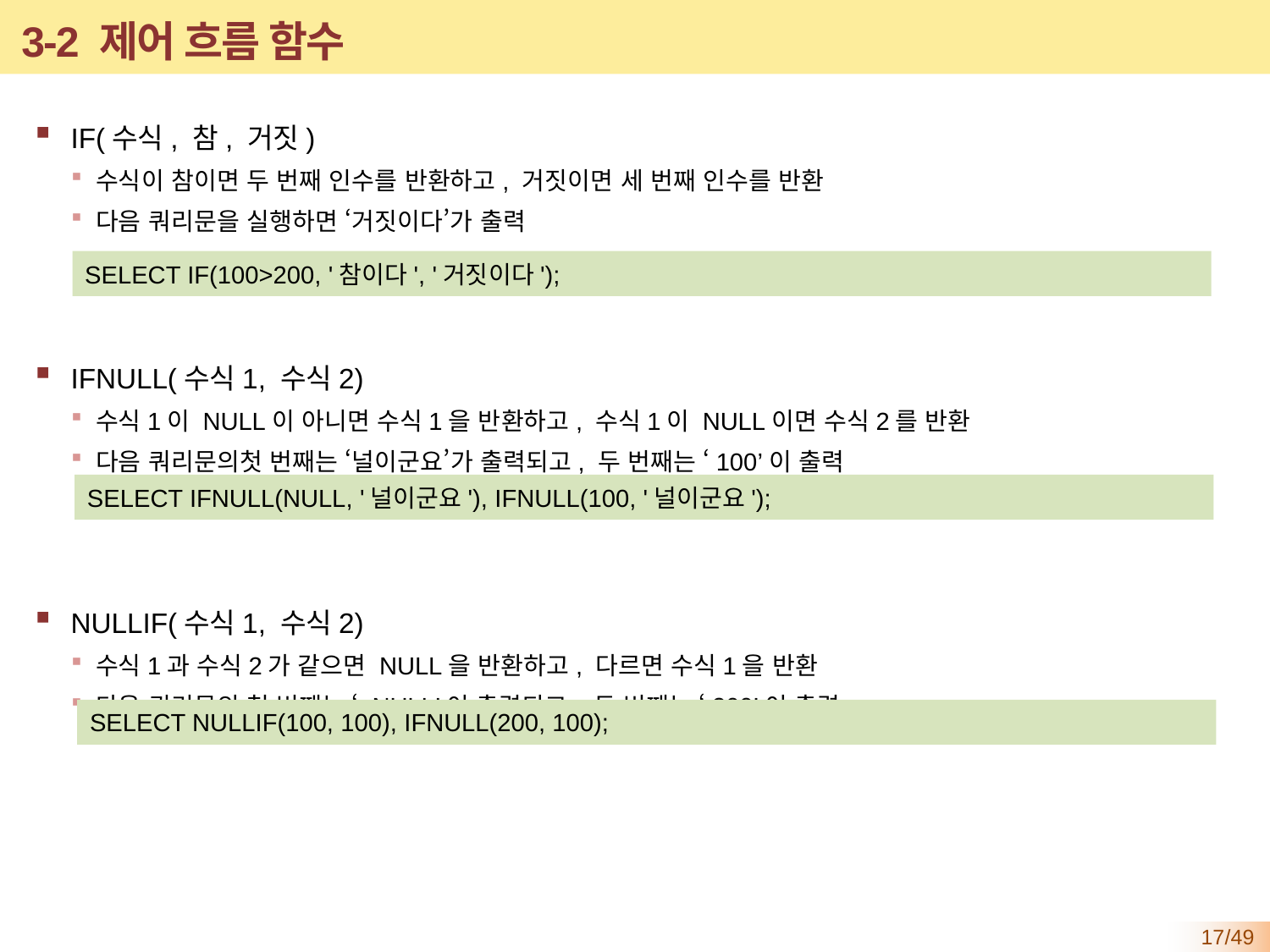

# 3-2 제어 흐름 함수
IF(수식, 참, 거짓)
수식이 참이면 두 번째 인수를 반환하고, 거짓이면 세 번째 인수를 반환
다음 쿼리문을 실행하면 ‘거짓이다’가 출력

IFNULL(수식1, 수식2)
수식1이 NULL이 아니면 수식1을 반환하고, 수식1이 NULL이면 수식2를 반환
다음 쿼리문의첫 번째는 ‘널이군요’가 출력되고, 두 번째는 ‘100’이 출력

NULLIF(수식1, 수식2)
수식1과 수식2가 같으면 NULL을 반환하고, 다르면 수식1을 반환
다음 쿼리문의 첫 번째는 ‘ NULL’이 출력되고, 두 번째는 ‘200’이 출력
SELECT IF(100>200, '참이다', '거짓이다');
SELECT IFNULL(NULL, '널이군요'), IFNULL(100, '널이군요');
SELECT NULLIF(100, 100), IFNULL(200, 100);